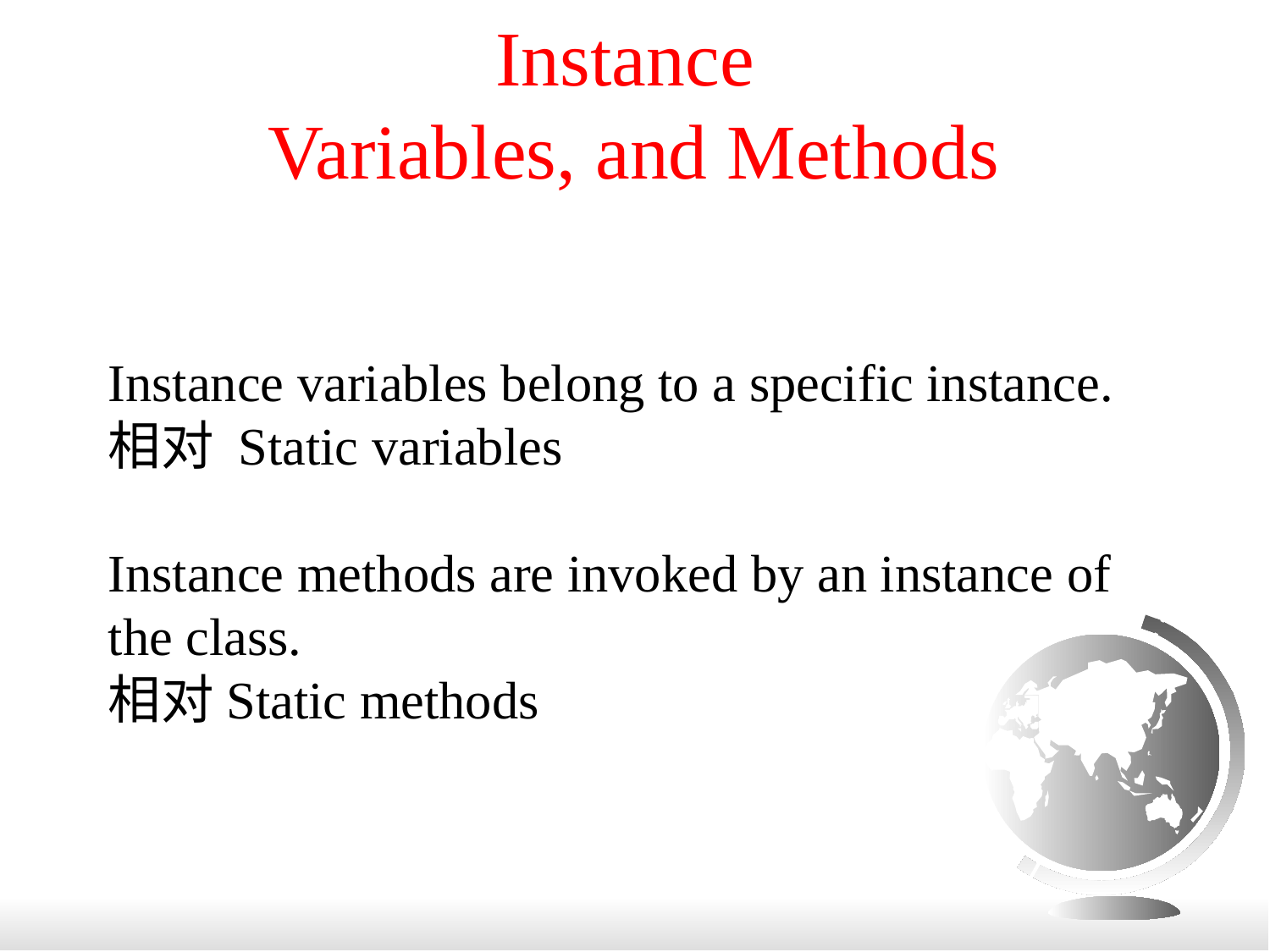

# Instance Variables, and Methods
Instance variables belong to a specific instance.
相对 Static variables
Instance methods are invoked by an instance of the class.
相对Static methods
31